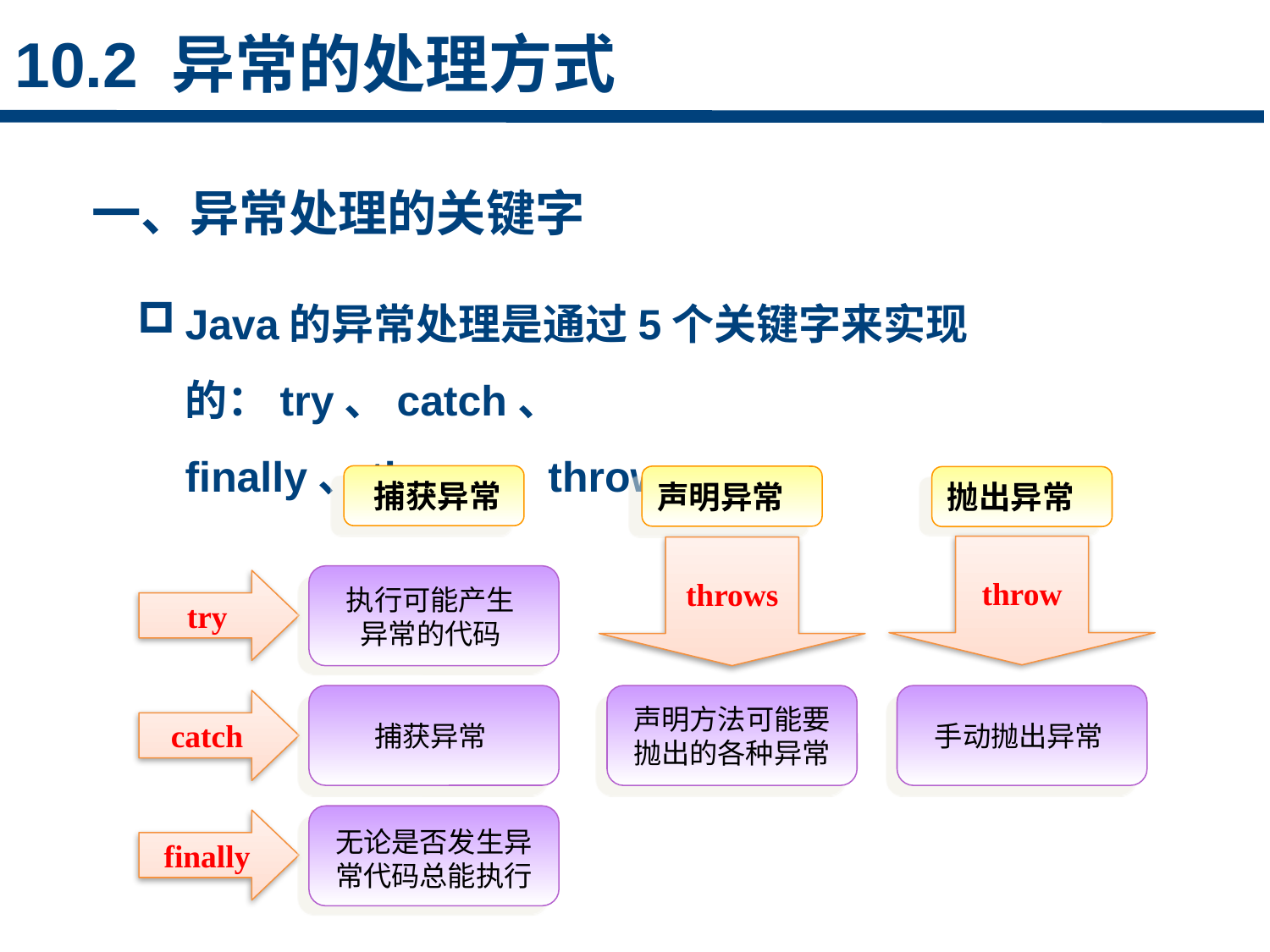

10.2 异常的处理方式
一、异常处理的关键字
Java的异常处理是通过5个关键字来实现的：try、catch、 finally、throw、throws
点击添加文本
点击添加文本
 捕获异常
声明异常
抛出异常
throw
throws
执行可能产生
异常的代码
try
捕获异常
声明方法可能要
抛出的各种异常
手动抛出异常
catch

无论是否发生异
常代码总能执行

finally
点击添加文本
点击添加文本